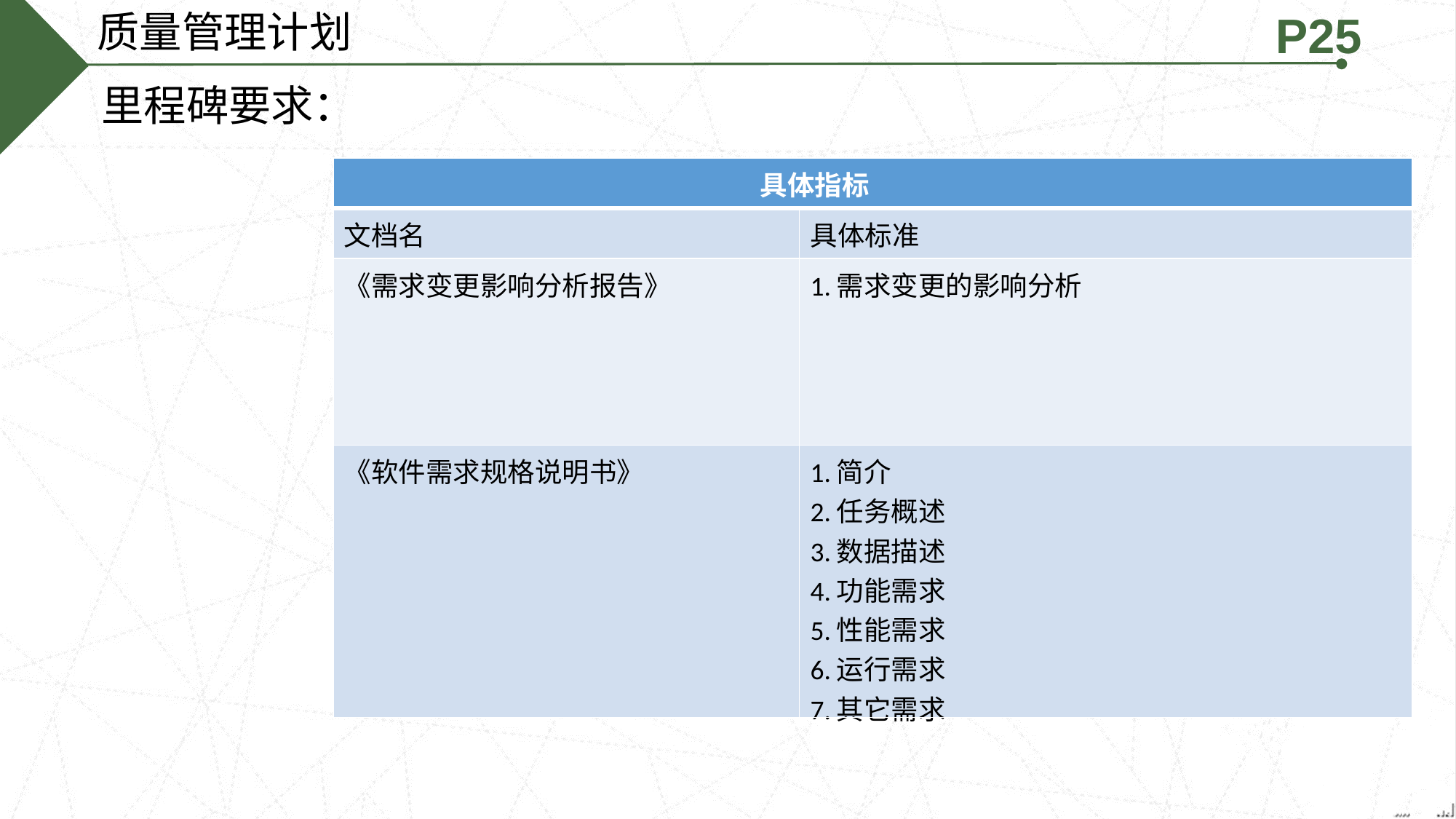

质量管理计划
P25

里程碑要求：

| 具体指标 |  |
| --- | --- |
| 文档名 | 具体标准 |
| 《需求变更影响分析报告》 | 1.需求变更的影响分析 |
| 《软件需求规格说明书》 | 1.简介 2.任务概述 3.数据描述 4.功能需求 5.性能需求 6.运行需求 7.其它需求 |